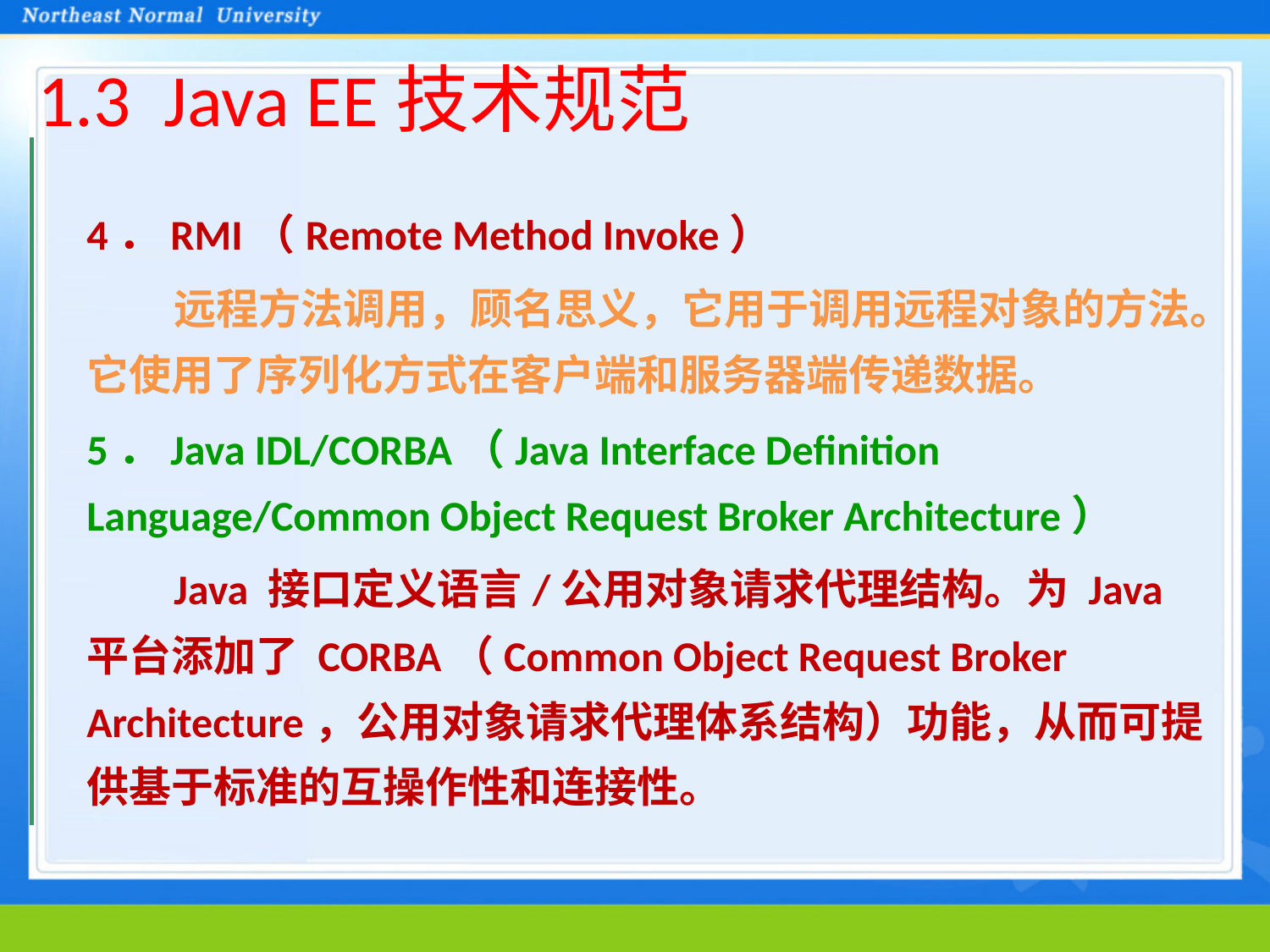

# 1.3  Java EE技术规范
4．RMI（Remote Method Invoke）
远程方法调用，顾名思义，它用于调用远程对象的方法。它使用了序列化方式在客户端和服务器端传递数据。
5．Java IDL/CORBA（Java Interface Definition Language/Common Object Request Broker Architecture）
Java 接口定义语言/公用对象请求代理结构。为 Java平台添加了 CORBA（Common Object Request Broker Architecture，公用对象请求代理体系结构）功能，从而可提供基于标准的互操作性和连接性。